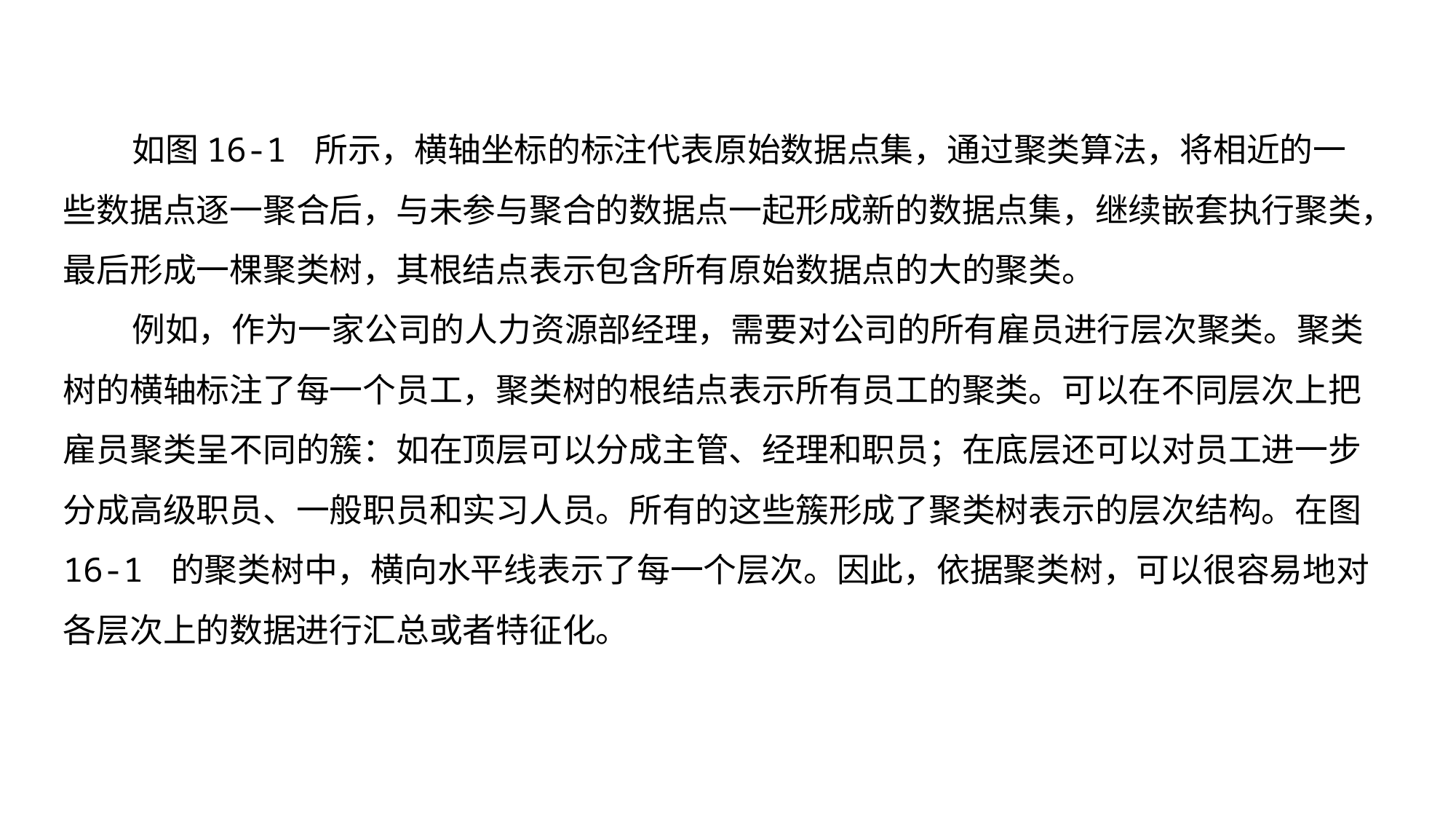

如图16-1 所示，横轴坐标的标注代表原始数据点集，通过聚类算法，将相近的一些数据点逐一聚合后，与未参与聚合的数据点一起形成新的数据点集，继续嵌套执行聚类，最后形成一棵聚类树，其根结点表示包含所有原始数据点的大的聚类。
例如，作为一家公司的人力资源部经理，需要对公司的所有雇员进行层次聚类。聚类树的横轴标注了每一个员工，聚类树的根结点表示所有员工的聚类。可以在不同层次上把雇员聚类呈不同的簇：如在顶层可以分成主管、经理和职员；在底层还可以对员工进一步分成高级职员、一般职员和实习人员。所有的这些簇形成了聚类树表示的层次结构。在图16-1 的聚类树中，横向水平线表示了每一个层次。因此，依据聚类树，可以很容易地对各层次上的数据进行汇总或者特征化。